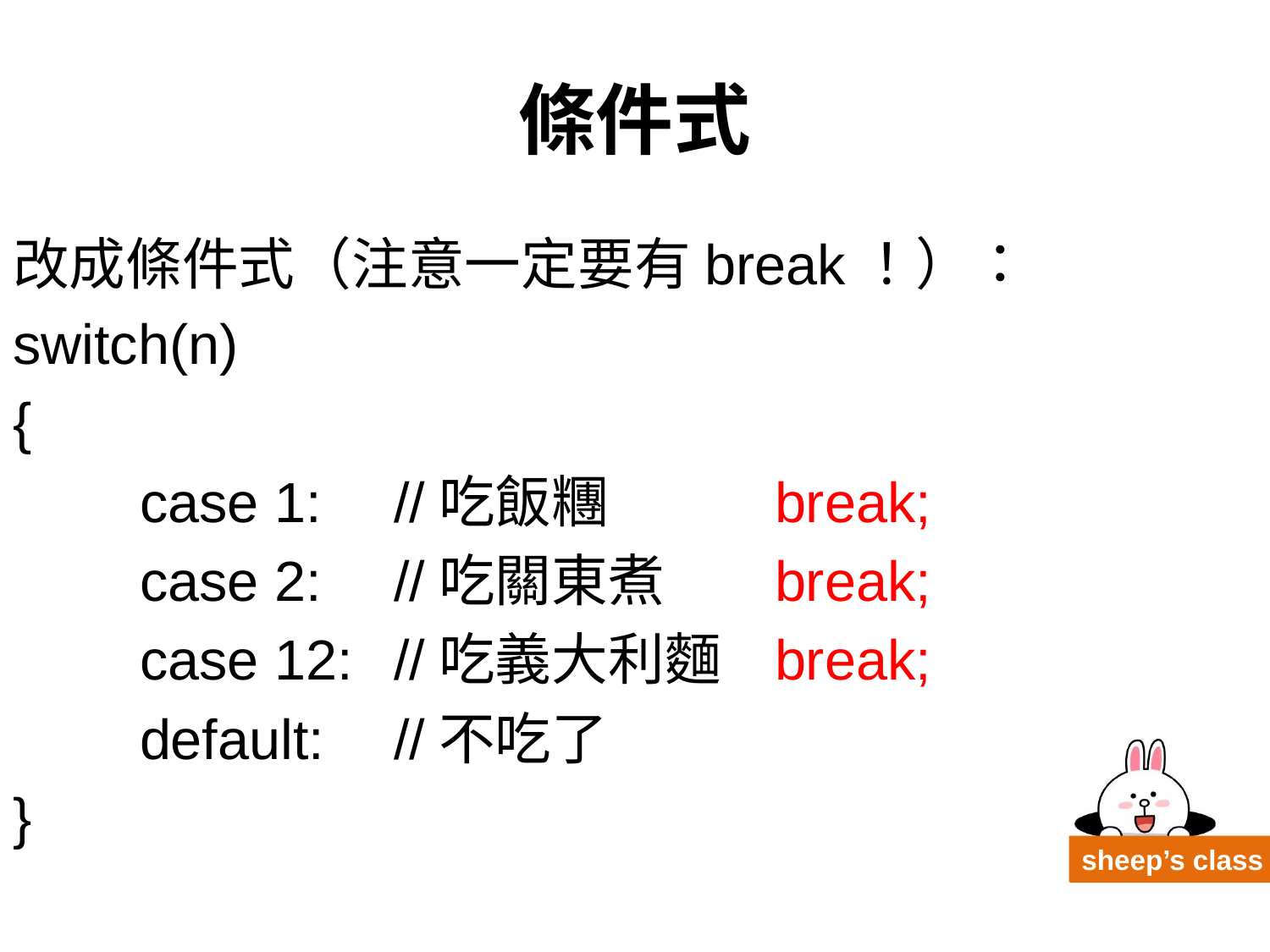

# 條件式
改成條件式（注意一定要有break！）：
switch(n)
{
	case 1:	//吃飯糰		break;
	case 2:	//吃關東煮	break;
	case 12:	//吃義大利麵	break;
	default:	//不吃了
}